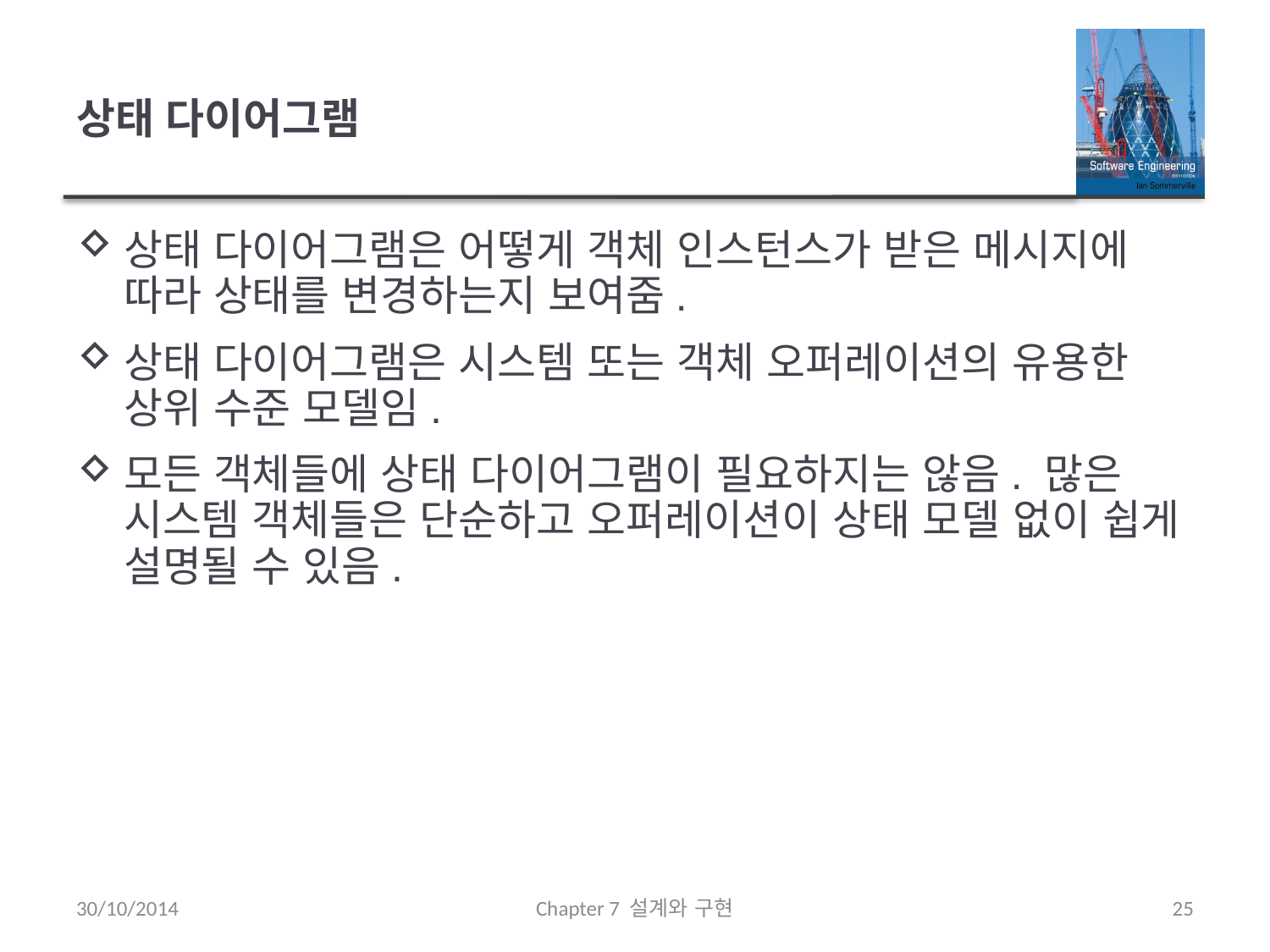

# 상태 다이어그램
상태 다이어그램은 어떻게 객체 인스턴스가 받은 메시지에 따라 상태를 변경하는지 보여줌.
상태 다이어그램은 시스템 또는 객체 오퍼레이션의 유용한 상위 수준 모델임.
모든 객체들에 상태 다이어그램이 필요하지는 않음. 많은 시스템 객체들은 단순하고 오퍼레이션이 상태 모델 없이 쉽게 설명될 수 있음.

30/10/2014
Chapter 7 설계와 구현
25